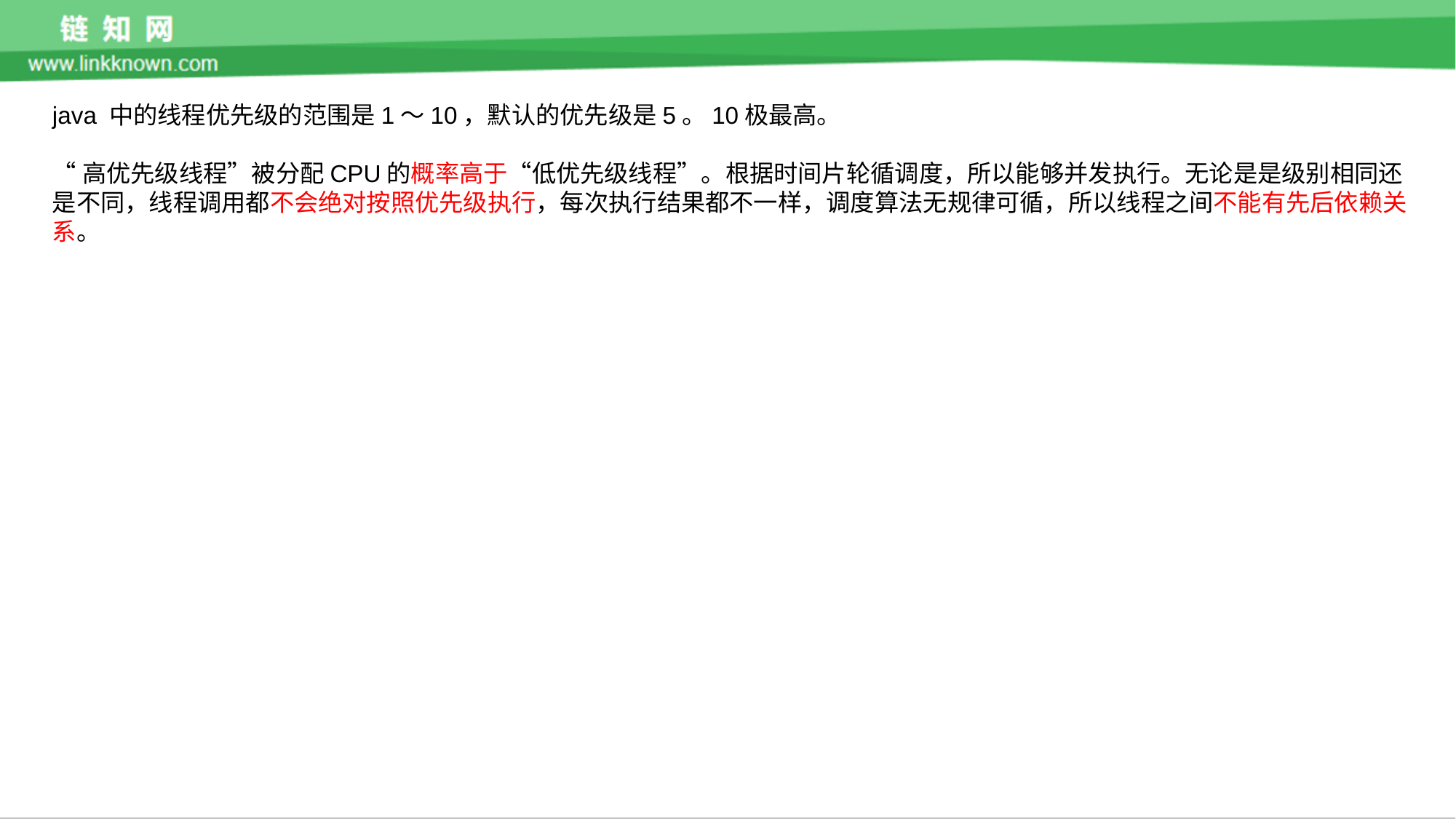

java 中的线程优先级的范围是1～10，默认的优先级是5。10极最高。

“高优先级线程”被分配CPU的概率高于“低优先级线程”。根据时间片轮循调度，所以能够并发执行。无论是是级别相同还是不同，线程调用都不会绝对按照优先级执行，每次执行结果都不一样，调度算法无规律可循，所以线程之间不能有先后依赖关系。